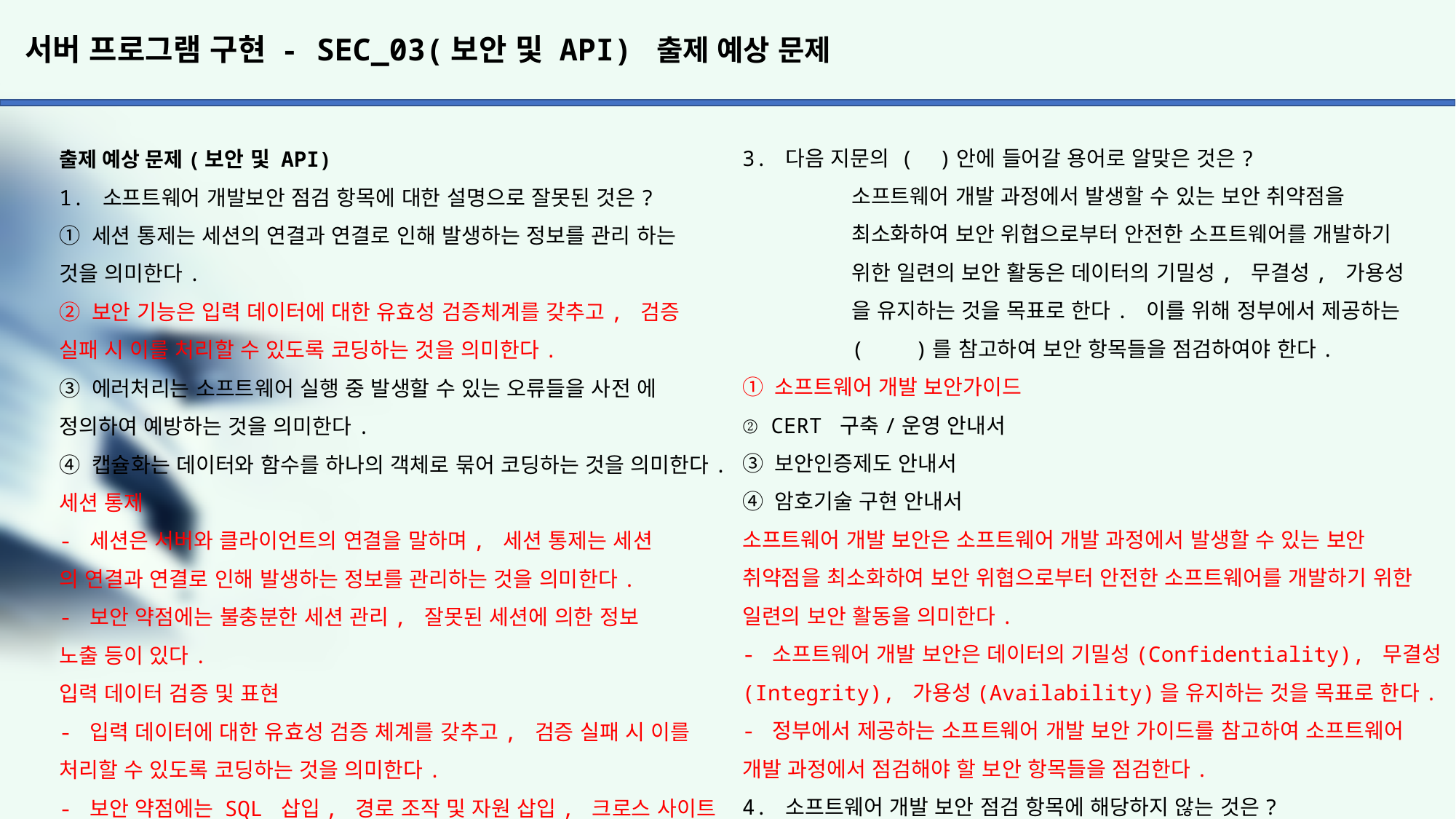

# 서버 프로그램 구현 - SEC_03(보안 및 API) 출제 예상 문제
3. 다음 지문의 (  )안에 들어갈 용어로 알맞은 것은?
	소프트웨어 개발 과정에서 발생할 수 있는 보안 취약점을
	최소화하여 보안 위협으로부터 안전한 소프트웨어를 개발하기
	위한 일련의 보안 활동은 데이터의 기밀성, 무결성, 가용성
	을 유지하는 것을 목표로 한다. 이를 위해 정부에서 제공하는 	(    )를 참고하여 보안 항목들을 점검하여야 한다.
① 소프트웨어 개발 보안가이드
② CERT 구축/운영 안내서
③ 보안인증제도 안내서
④ 암호기술 구현 안내서
소프트웨어 개발 보안은 소프트웨어 개발 과정에서 발생할 수 있는 보안 취약점을 최소화하여 보안 위협으로부터 안전한 소프트웨어를 개발하기 위한 일련의 보안 활동을 의미한다.
- 소프트웨어 개발 보안은 데이터의 기밀성(Confidentiality), 무결성(Integrity), 가용성(Availability)을 유지하는 것을 목표로 한다.
- 정부에서 제공하는 소프트웨어 개발 보안 가이드를 참고하여 소프트웨어 개발 과정에서 점검해야 할 보안 항목들을 점검한다.
4. 소프트웨어 개발 보안 점검 항목에 해당하지 않는 것은?
① 세션 통제		② 암호화
③ 코드 오류 		④ 보안 기능
암호는 개발 보안 점검 항목에 해당하지 아니한다.
코드 오류
- 개발자들이 코딩 중 실수하기 쉬운 형(Type)변환, 자원의 반환 등을 고려하여 코딩하는 것을 의미한다.
- 보안 약점에는 널 포인터 역참조, 부적절한 자원 해제 등이 있다.
보안 기능
- 인증, 접근제어, 기밀성, 암호화 등의 기능을 의미한다.
- 보안 약점에는 적절한 인증 없는 중요 기능 허용, 부적절한 인가 등이 있다.
출제 예상 문제(보안 및 API)
1. 소프트웨어 개발보안 점검 항목에 대한 설명으로 잘못된 것은?
① 세션 통제는 세션의 연결과 연결로 인해 발생하는 정보를 관리 하는 것을 의미한다.
② 보안 기능은 입력 데이터에 대한 유효성 검증체계를 갖추고, 검증 실패 시 이를 처리할 수 있도록 코딩하는 것을 의미한다.
③ 에러처리는 소프트웨어 실행 중 발생할 수 있는 오류들을 사전 에 정의하여 예방하는 것을 의미한다.
④ 캡슐화는 데이터와 함수를 하나의 객체로 묶어 코딩하는 것을 의미한다.
세션 통제
- 세션은 서버와 클라이언트의 연결을 말하며, 세션 통제는 세션
의 연결과 연결로 인해 발생하는 정보를 관리하는 것을 의미한다.
- 보안 약점에는 불충분한 세션 관리, 잘못된 세션에 의한 정보
노출 등이 있다.
입력 데이터 검증 및 표현
- 입력 데이터에 대한 유효성 검증 체계를 갖추고, 검증 실패 시 이를 처리할 수 있도록 코딩하는 것을 의미한다.
- 보안 약점에는 SQL 삽입, 경로 조작 및 자원 삽입, 크로스 사이트 스크립팅(XSS) 등이 있다.
에러 처리
- 소프트웨어 실행 중 발생할 수 있는 오류들을 사전에 정의하여 에러로 인해 발생할 수 있는 문제들을 예방하는 것을 의미한다.
- 보안 약점에는 오류 메시지를 통한 정보 노출, 오류 상황 대응 부재 등이 있다.
캡슐화
- 데이터(속성, 필드, 멤버변수)와 데이터를 처리하는 함수(메서드)를 하나의 객체로 묶어서 코딩하는 것을 의미한다.
- 보안 약점에는 잘못된 세션에 의한 데이터 정보 노출, 제거되지 않고 남은 디버그 코드 등이 있다.
2. 응용프로그램 개발 시 운영체제나 프로그래밍 언어 등에 있는 라이브러리를 이용할 수 있도록 함으로써 효율적인 소프트웨어 구현을 도와주는 인터페이스는?
① IDE(Integrated Development Environment)
② 통신 프로토콜(Communication Protocol)
③ API(Application Programming Interface)
④ USB(Universal Serial Bus)
API는 응용 프로그램 개발 시 운영체제나 프로그래밍 언어 등에 있는 라이브러리를 이용할 수 있도록 규칙 등을 정의해 놓은 인터페이스를 의미한다.
- API는 프로그래밍 언어에서 특정한 작업을 수행하기 위해서 사용되거나, 운영체제의 파일 제어, 화상처리, 문자 제어 등의 기능을 활용하기 위해 사용된다.
- API는 개발에 필요한 여러 도구를 제공하기 때문에 이를 이용하면 원하는 기능을 쉽고 효율적으로 구현할 수 있다.
- API의 종류에는 Windows API, 단일 유닉스 규칙(SUS), Java API, 웹 API 등과 같이 수많이 존재하며, 누구나 무료로 사용할 수 있게 공개된 API Open API라고 한다.